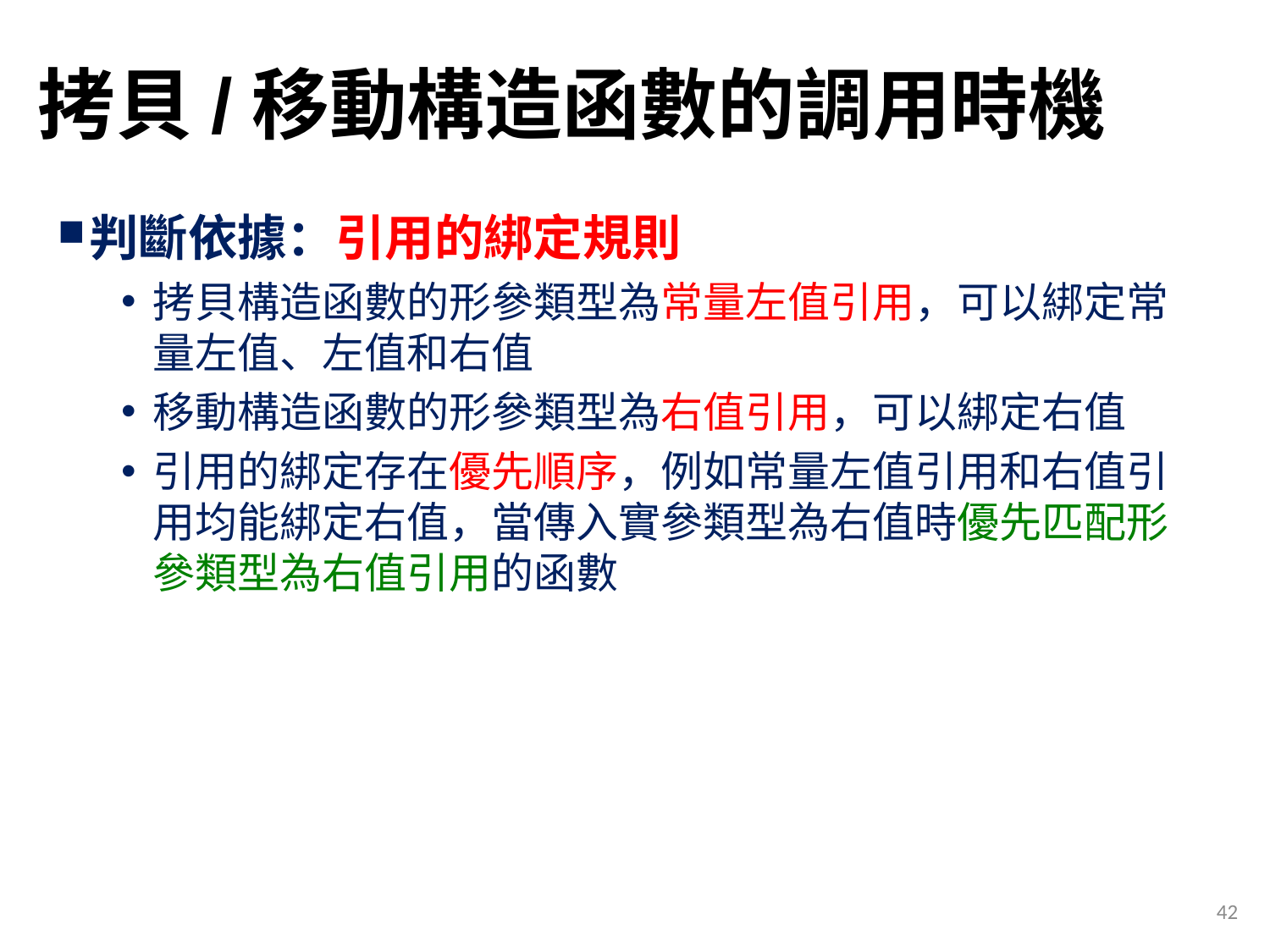

# 拷貝/移動構造函數的調用時機
判斷依據：引用的綁定規則
拷貝構造函數的形參類型為常量左值引用，可以綁定常量左值、左值和右值
移動構造函數的形參類型為右值引用，可以綁定右值
引用的綁定存在優先順序，例如常量左值引用和右值引用均能綁定右值，當傳入實參類型為右值時優先匹配形參類型為右值引用的函數

42